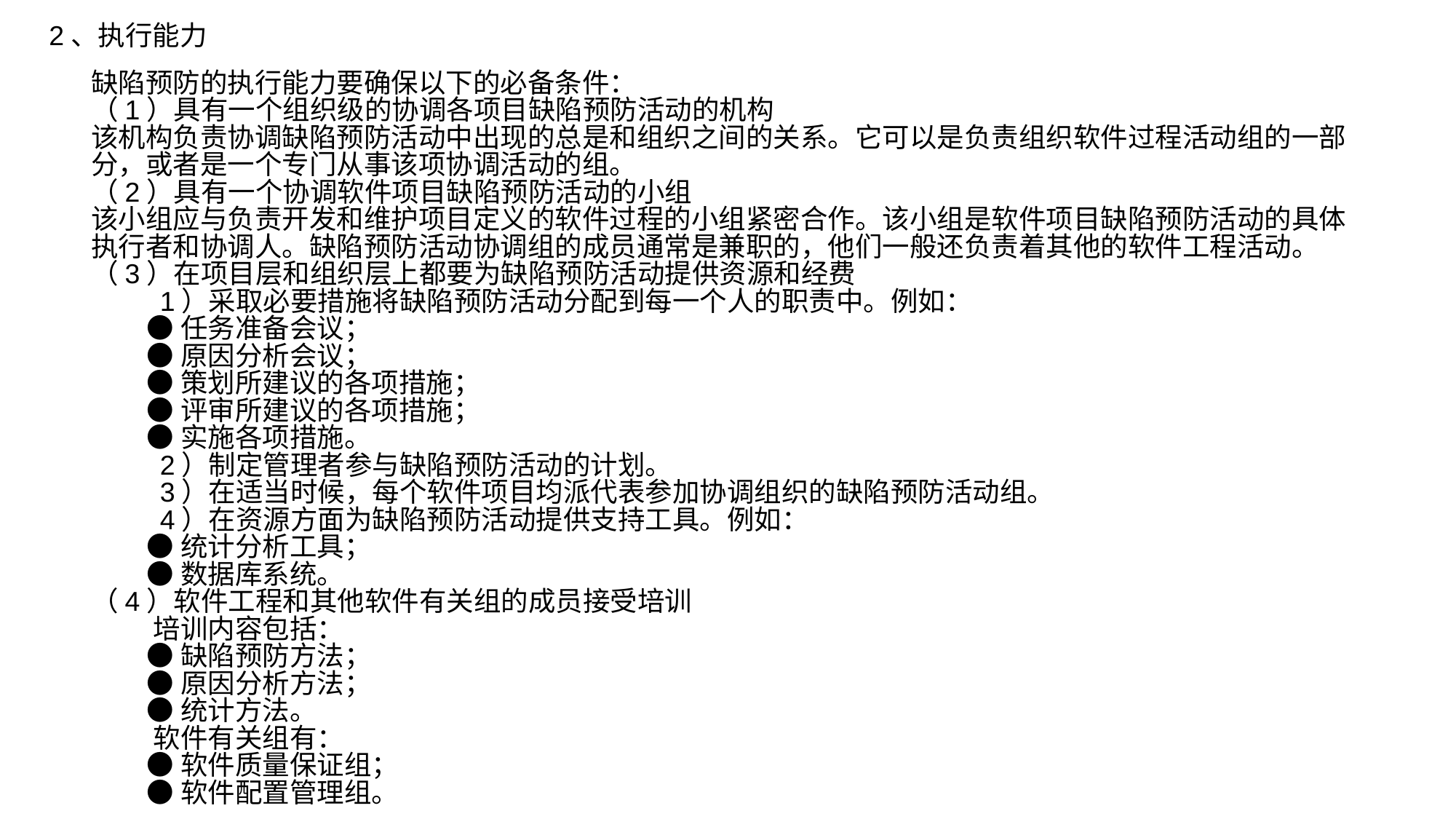

2、执行能力
缺陷预防的执行能力要确保以下的必备条件：
（1）具有一个组织级的协调各项目缺陷预防活动的机构
该机构负责协调缺陷预防活动中出现的总是和组织之间的关系。它可以是负责组织软件过程活动组的一部分，或者是一个专门从事该项协调活动的组。
（2）具有一个协调软件项目缺陷预防活动的小组
该小组应与负责开发和维护项目定义的软件过程的小组紧密合作。该小组是软件项目缺陷预防活动的具体执行者和协调人。缺陷预防活动协调组的成员通常是兼职的，他们一般还负责着其他的软件工程活动。
（3）在项目层和组织层上都要为缺陷预防活动提供资源和经费
         1）采取必要措施将缺陷预防活动分配到每一个人的职责中。例如：
         ●任务准备会议；
         ●原因分析会议；
         ●策划所建议的各项措施；
         ●评审所建议的各项措施；
         ●实施各项措施。
         2）制定管理者参与缺陷预防活动的计划。
         3）在适当时候，每个软件项目均派代表参加协调组织的缺陷预防活动组。
         4）在资源方面为缺陷预防活动提供支持工具。例如：
         ●统计分析工具；
         ●数据库系统。
（4）软件工程和其他软件有关组的成员接受培训
         培训内容包括：
         ●缺陷预防方法；
         ●原因分析方法；
         ●统计方法。
         软件有关组有：
         ●软件质量保证组；
         ●软件配置管理组。